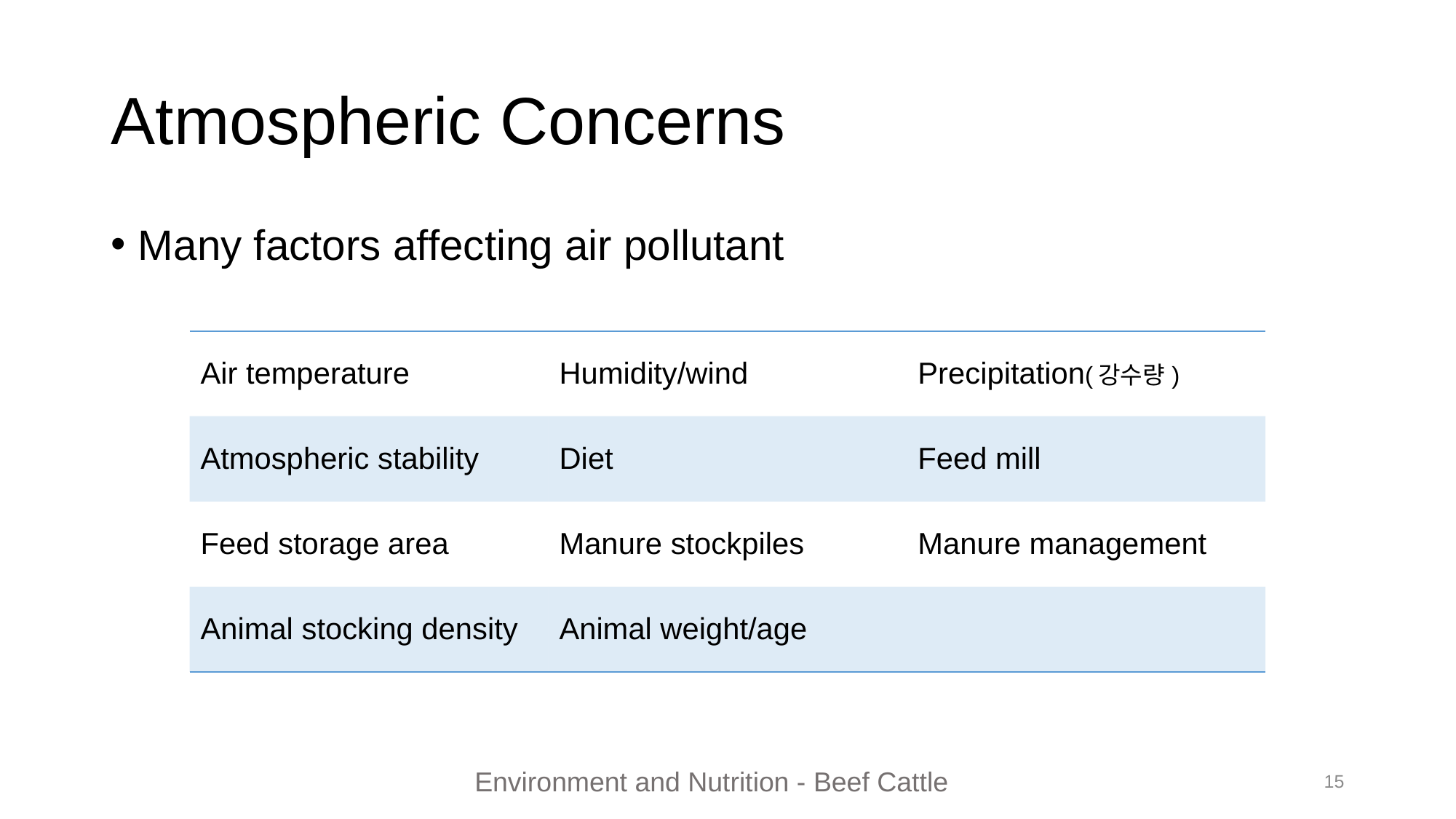

# Atmospheric Concerns
Many factors affecting air pollutant
| Air temperature | Humidity/wind | Precipitation(강수량) |
| --- | --- | --- |
| Atmospheric stability | Diet | Feed mill |
| Feed storage area | Manure stockpiles | Manure management |
| Animal stocking density | Animal weight/age |  |
Environment and Nutrition - Beef Cattle
15